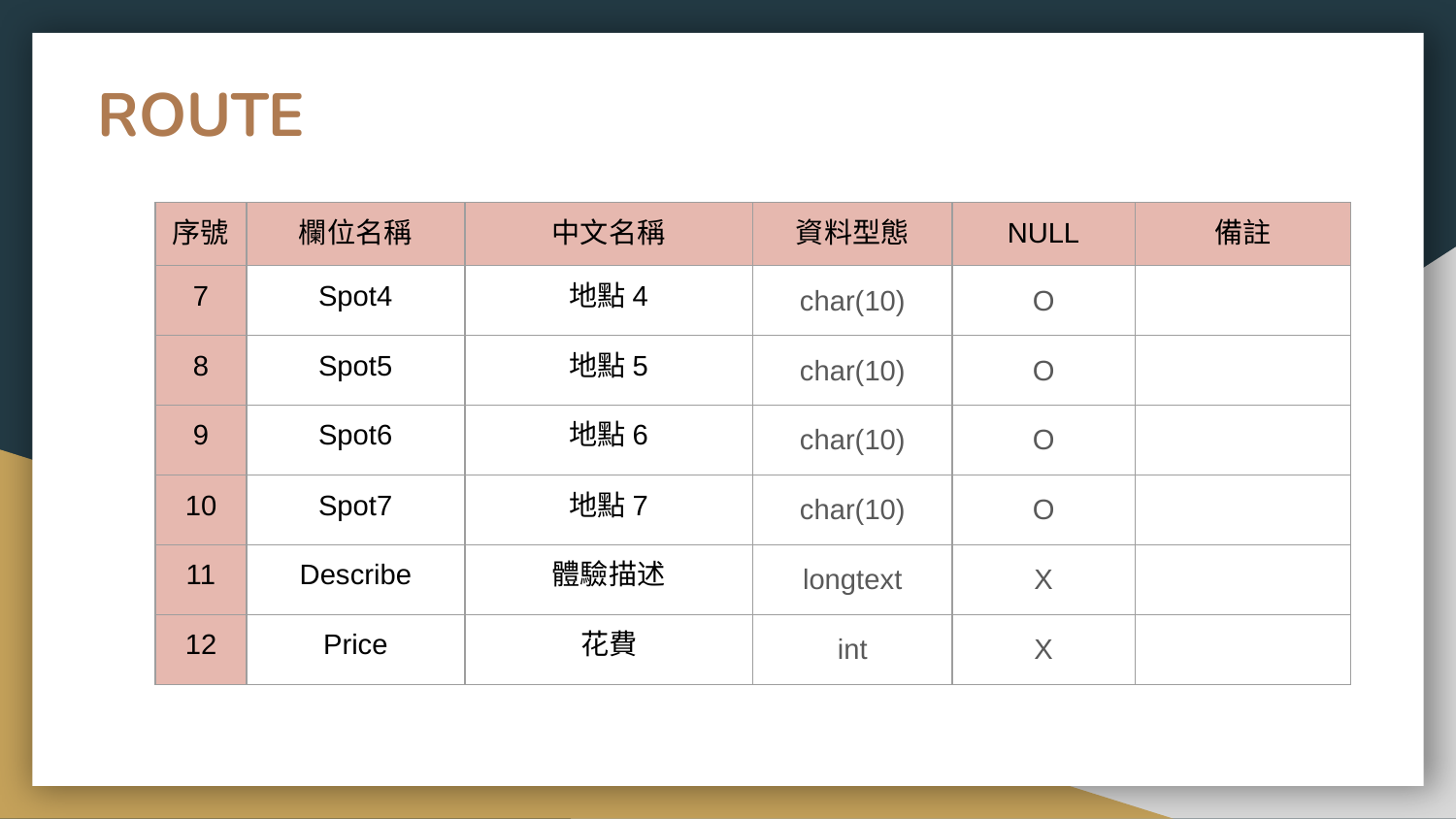

# ROUTE
| 序號 | 欄位名稱 | 中文名稱 | 資料型態 | NULL | 備註 |
| --- | --- | --- | --- | --- | --- |
| 7 | Spot4 | 地點4 | char(10) | O |  |
| 8 | Spot5 | 地點5 | char(10) | O |  |
| 9 | Spot6 | 地點6 | char(10) | O |  |
| 10 | Spot7 | 地點7 | char(10) | O |  |
| 11 | Describe | 體驗描述 | longtext | X |  |
| 12 | Price | 花費 | int | X |  |